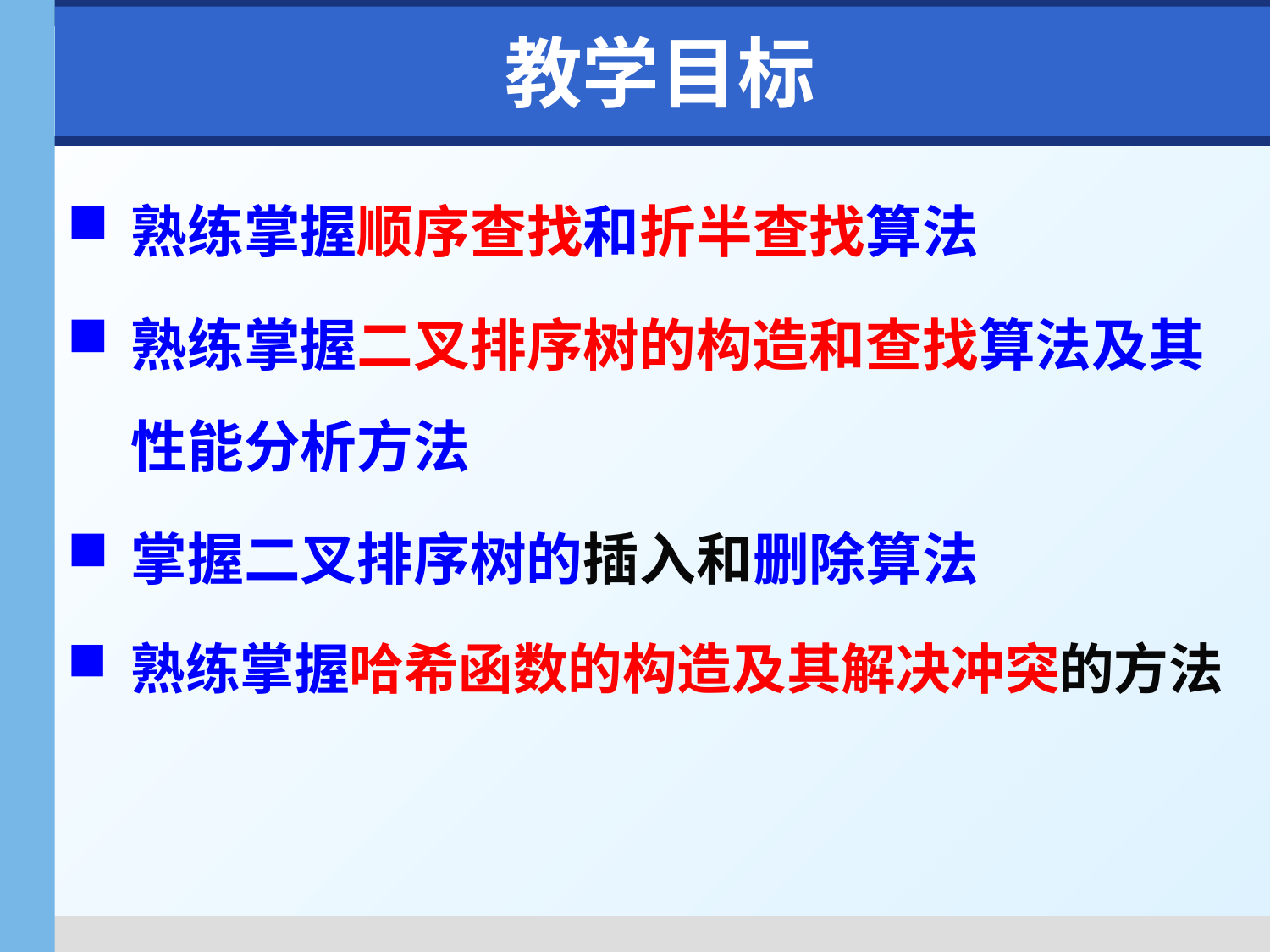

# 教学目标
熟练掌握顺序查找和折半查找算法
熟练掌握二叉排序树的构造和查找算法及其性能分析方法
掌握二叉排序树的插入和删除算法
熟练掌握哈希函数的构造及其解决冲突的方法